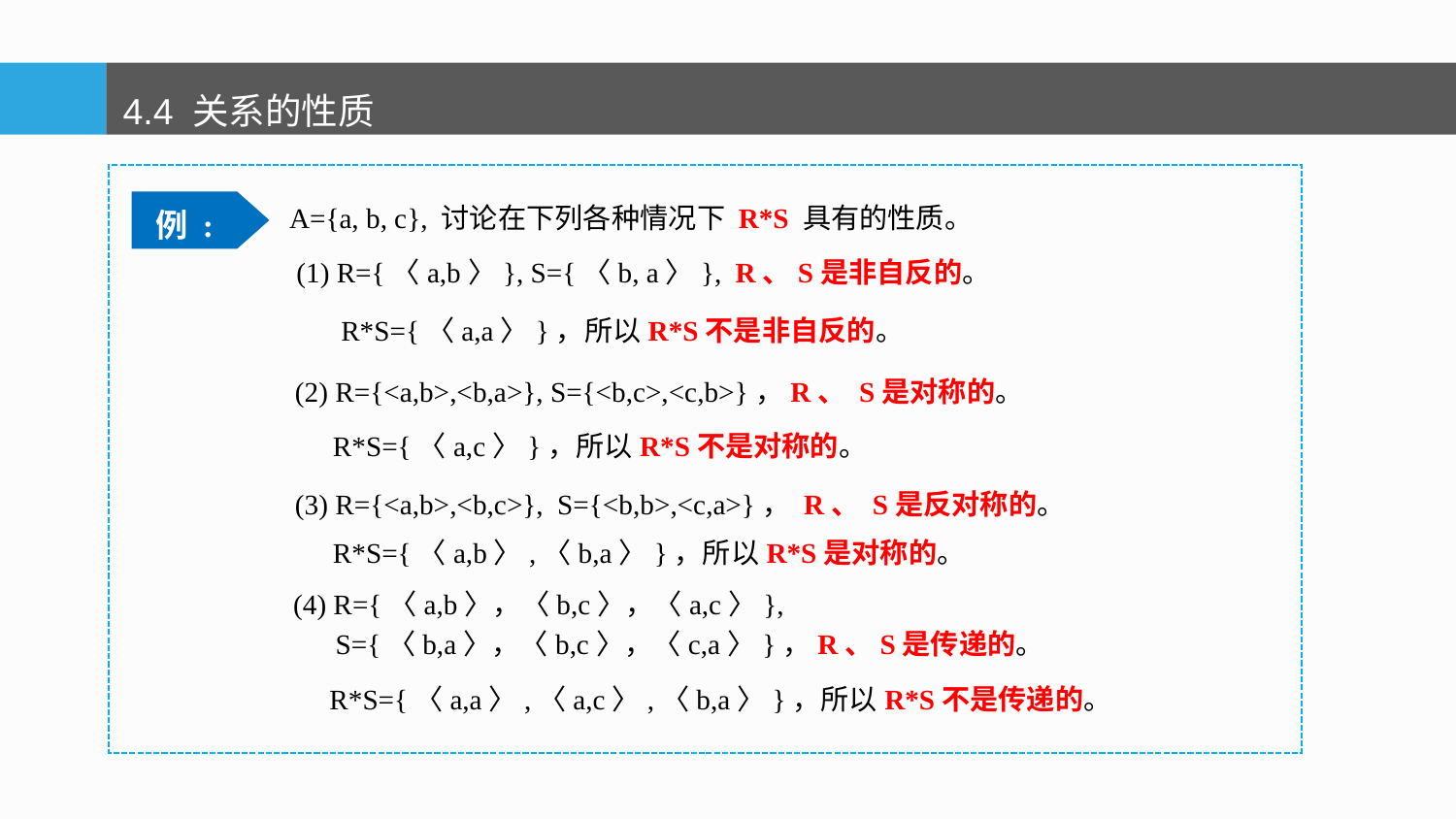

4.4 关系的性质

例 :

A={a, b, c}, 讨论在下列各种情况下 R*S 具有的性质。

 (1) R={〈a,b〉}, S={〈b, a〉},  R、S是非自反的。
R*S={〈a,a〉}，所以R*S不是非自反的。
(2) R={<a,b>,<b,a>}, S={<b,c>,<c,b>}，R、 S是对称的。

R*S={〈a,c〉}，所以R*S不是对称的。
(3) R={<a,b>,<b,c>},  S={<b,b>,<c,a>}， R、 S是反对称的。
R*S={〈a,b〉,〈b,a〉}，所以R*S是对称的。
(4) R={〈a,b〉，〈b,c〉，〈a,c〉},
      S={〈b,a〉，〈b,c〉，〈c,a〉}，R、S是传递的。
R*S={〈a,a〉,〈a,c〉,〈b,a〉}，所以R*S不是传递的。